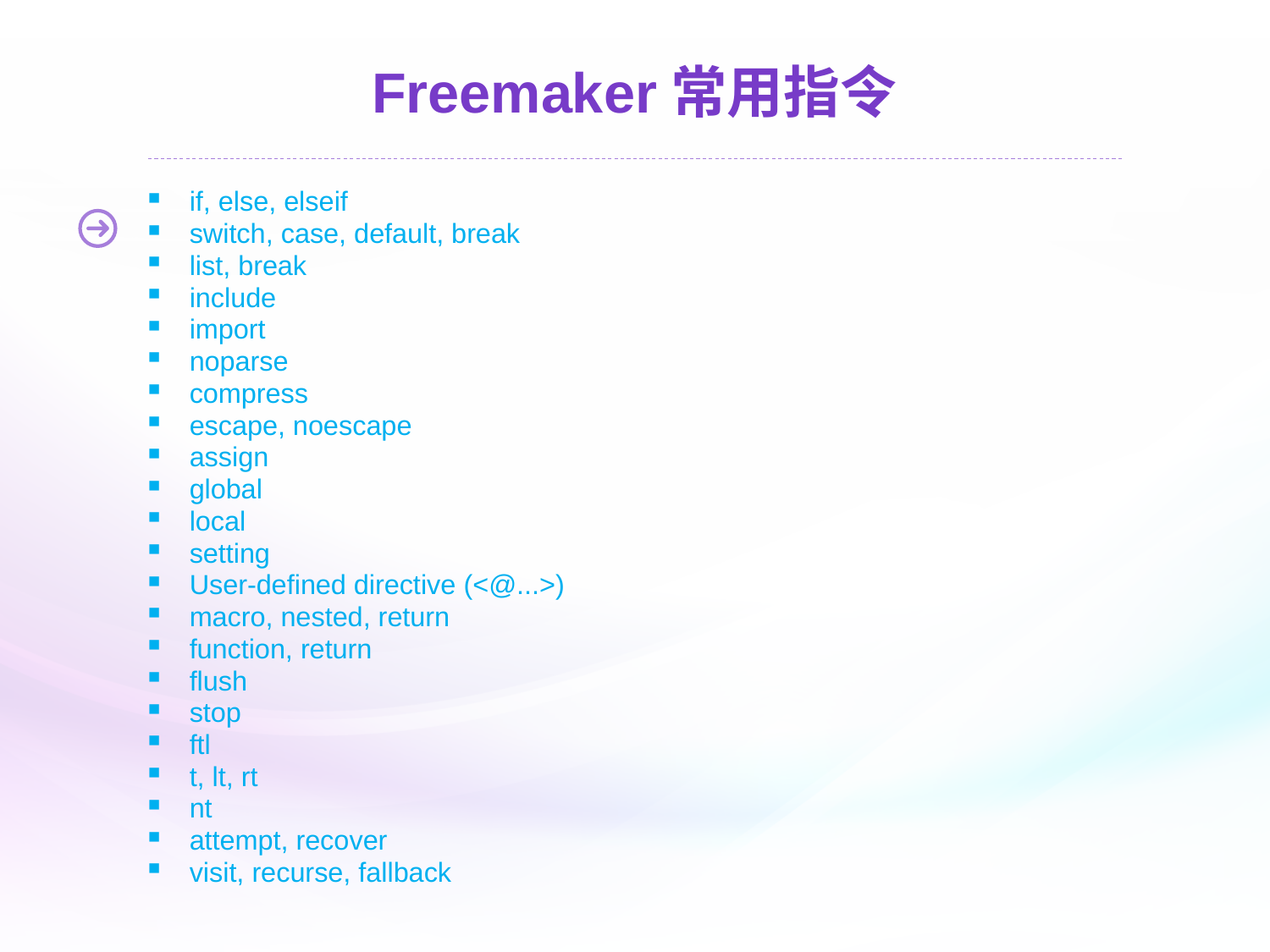

# Freemaker常用指令
if, else, elseif
switch, case, default, break
list, break
include
import
noparse
compress
escape, noescape
assign
global
local
setting
User-defined directive (<@...>)
macro, nested, return
function, return
flush
stop
ftl
t, lt, rt
nt
attempt, recover
visit, recurse, fallback